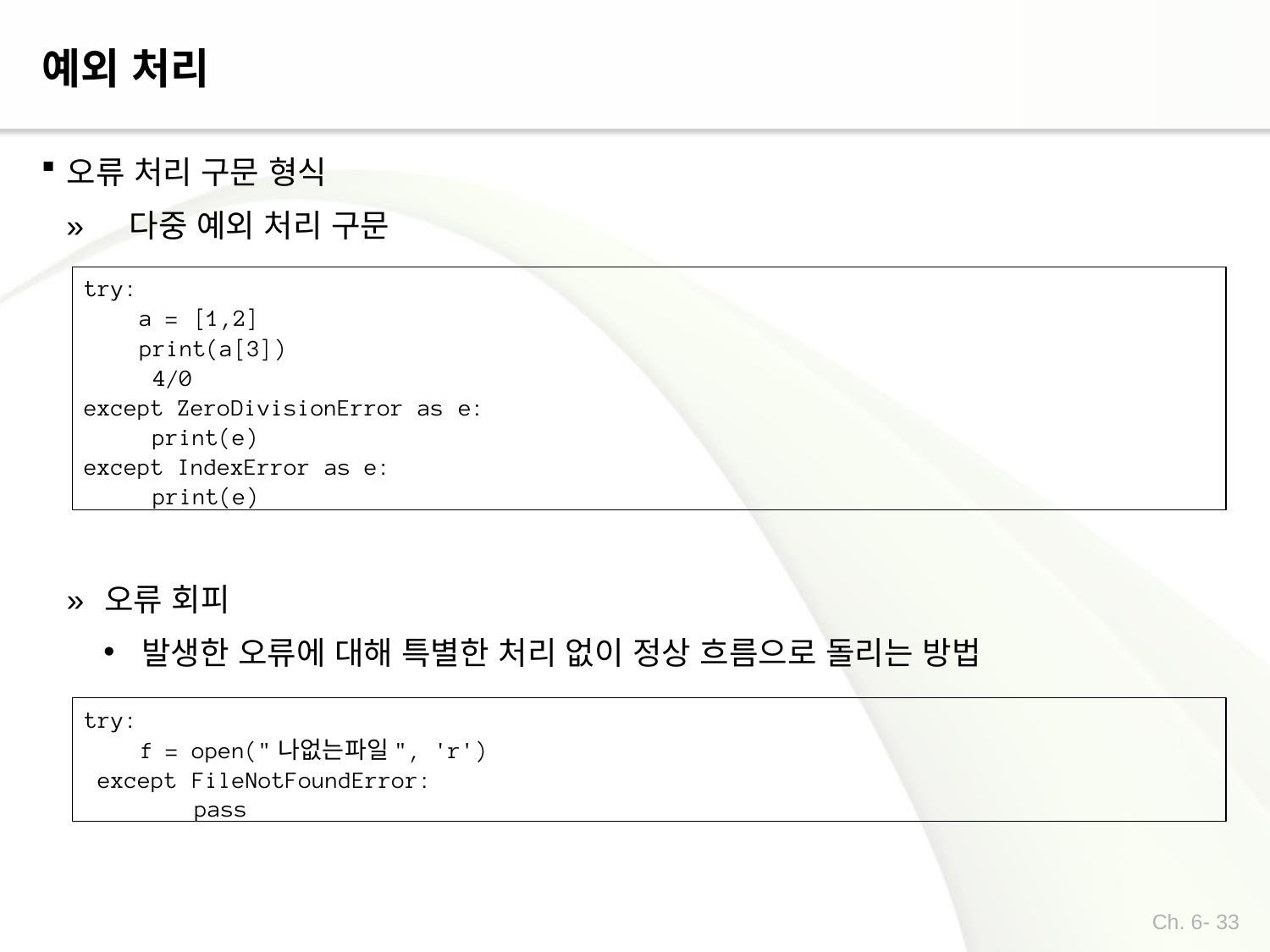

# 예외 처리
오류 처리 구문 형식
»	다중 예외 처리 구문
try:
a = [1,2]
print(a[3])  4/0
except ZeroDivisionError as e:  print(e)
except IndexError as e:  print(e)
»	오류 회피
발생한 오류에 대해 특별한 처리 없이 정상 흐름으로 돌리는 방법
try:
f = open("나없는파일", 'r')  except FileNotFoundError:
pass
Ch. 6- 33